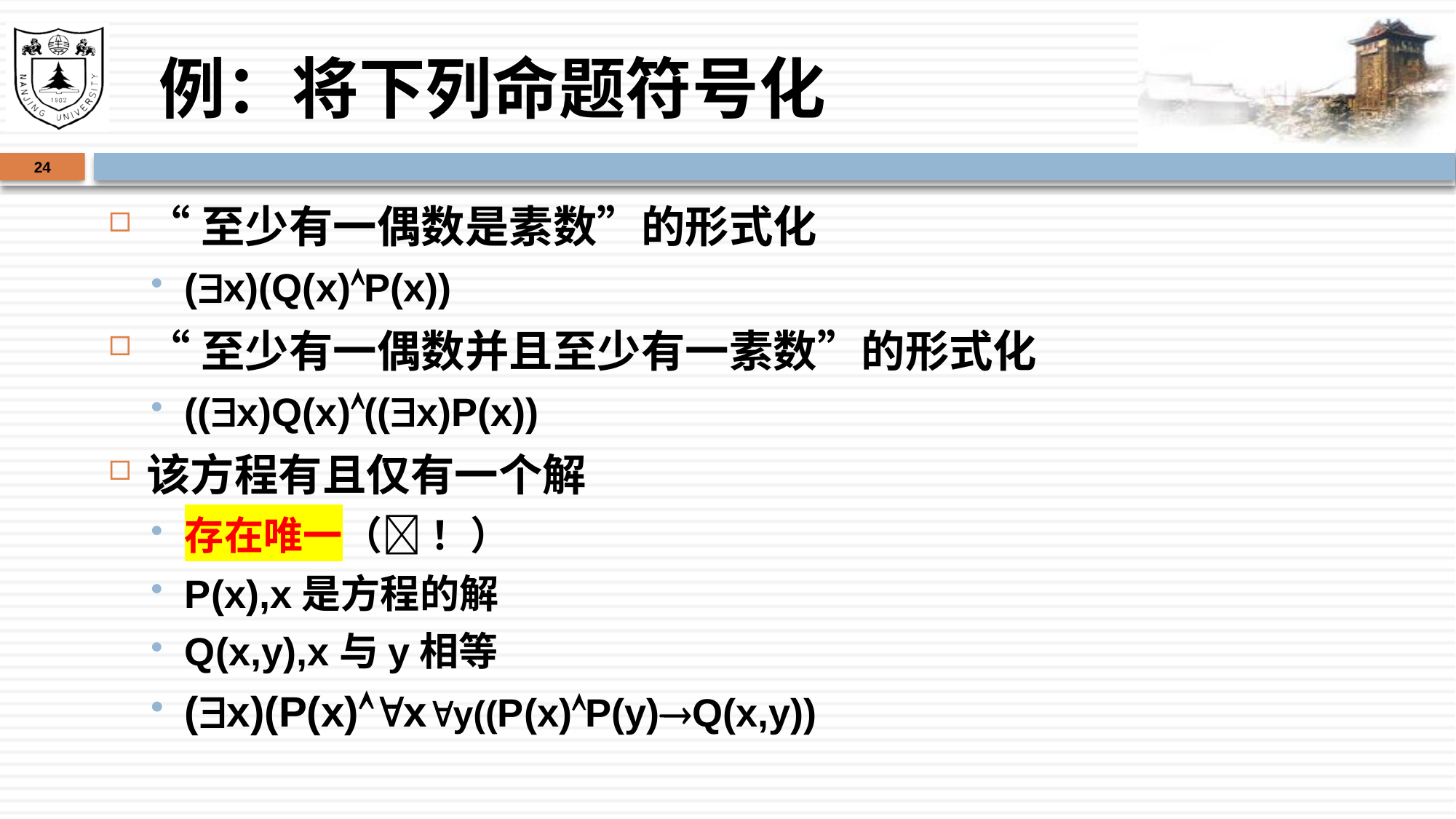

# 例：将下列命题符号化
24
“至少有一偶数是素数”的形式化
(∃x)(Q(x)∧P(x))
“至少有一偶数并且至少有一素数”的形式化
((∃x)Q(x)∧((∃x)P(x))
该方程有且仅有一个解
存在唯一（∃ ！）
P(x),x是方程的解
Q(x,y),x与y相等
(∃x)(P(x)∧∀x∀y((P(x)∧P(y)→Q(x,y))